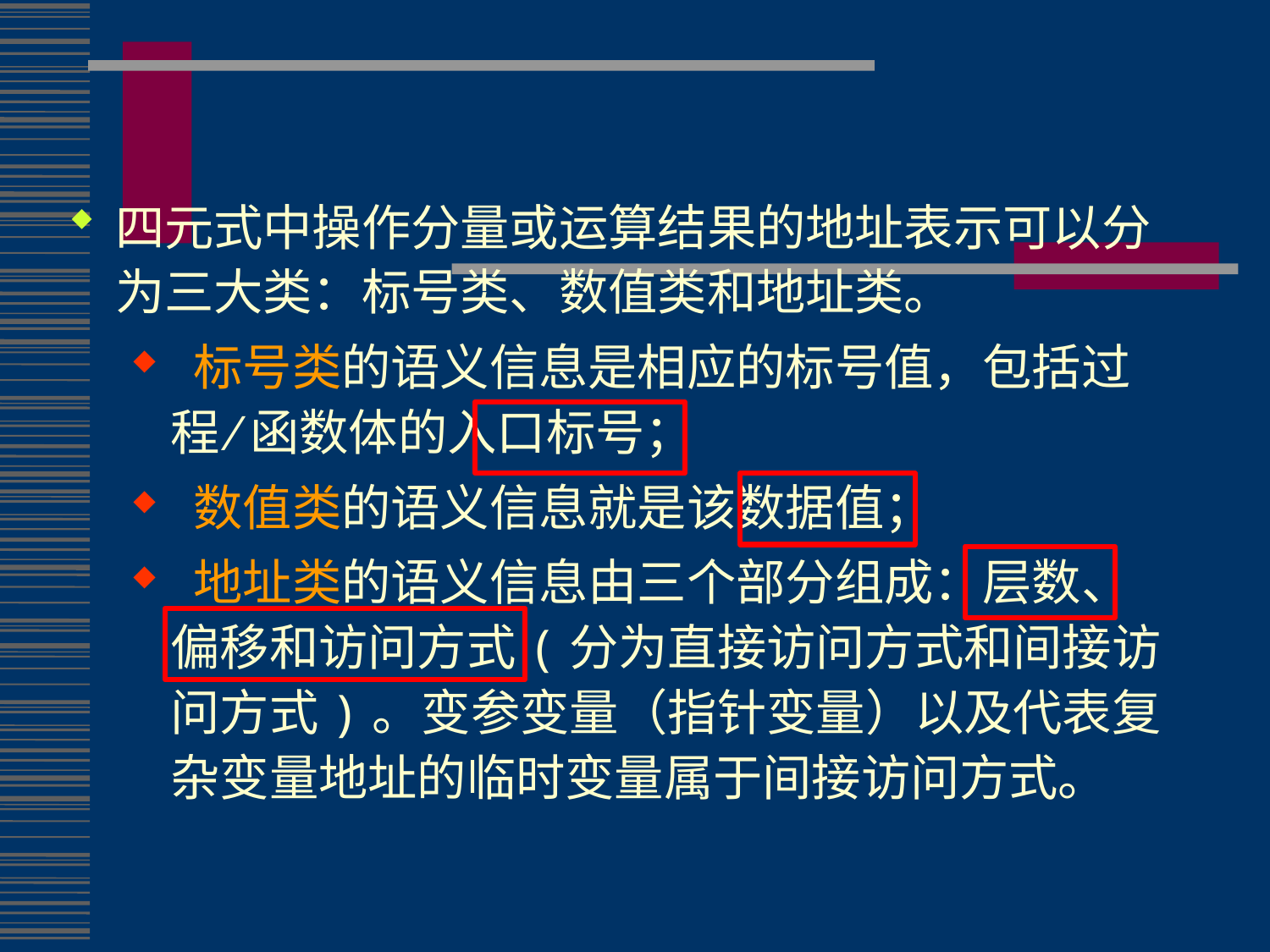

四元式中操作分量或运算结果的地址表示可以分为三大类：标号类、数值类和地址类。
 标号类的语义信息是相应的标号值，包括过程 ⁄ 函数体的入口标号；
 数值类的语义信息就是该数据值；
 地址类的语义信息由三个部分组成：层数、偏移和访问方式(分为直接访问方式和间接访问方式)。变参变量（指针变量）以及代表复杂变量地址的临时变量属于间接访问方式。